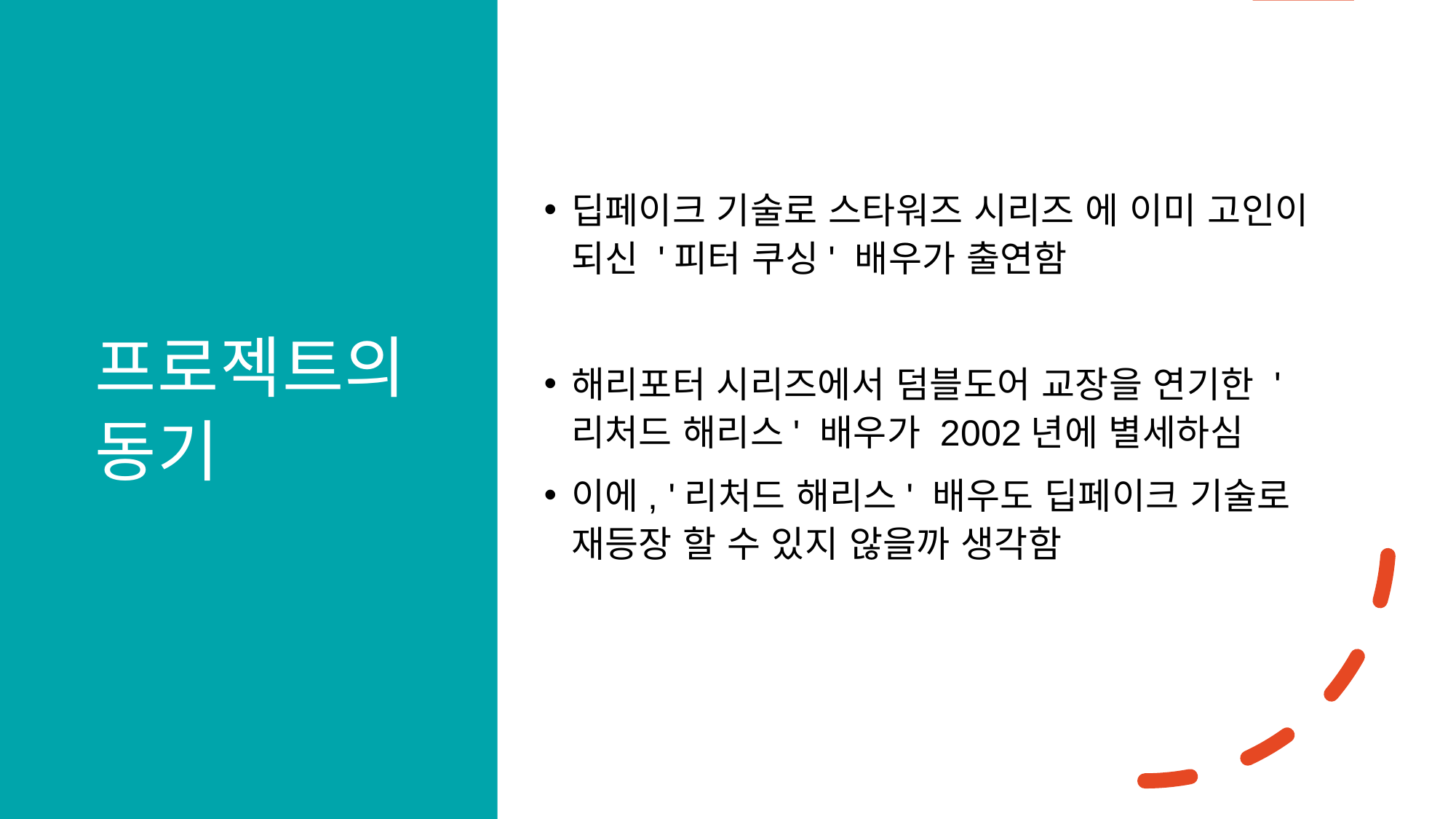

# 프로젝트의 동기
딥페이크 기술로 스타워즈 시리즈 에 이미 고인이 되신 '피터 쿠싱' 배우가 출연함

해리포터 시리즈에서 덤블도어 교장을 연기한 '리처드 해리스' 배우가 2002년에 별세하심
이에, '리처드 해리스' 배우도 딥페이크 기술로 재등장 할 수 있지 않을까 생각함